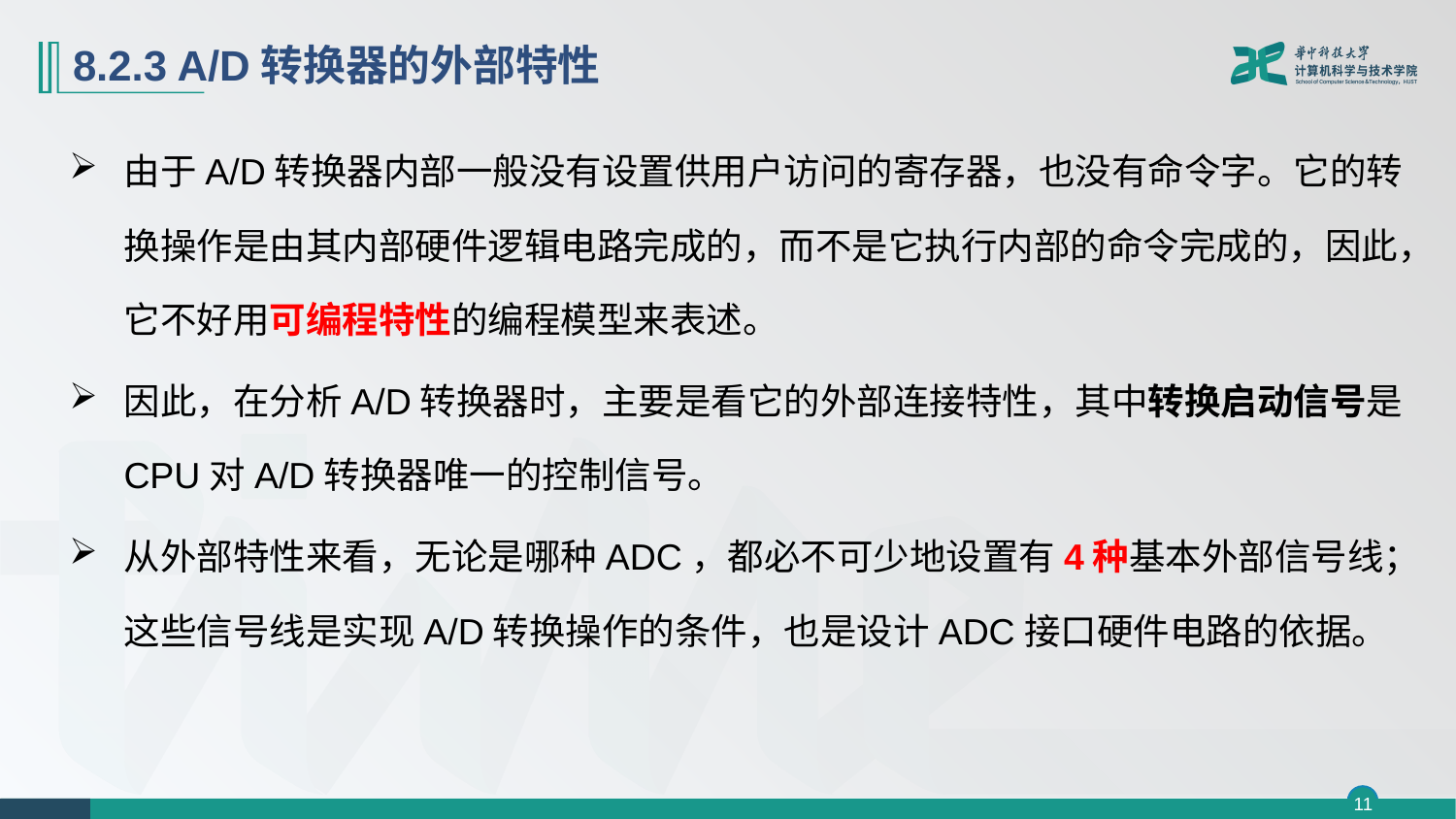

# 8.2.3 A/D转换器的外部特性
由于A/D转换器内部一般没有设置供用户访问的寄存器，也没有命令字。它的转换操作是由其内部硬件逻辑电路完成的，而不是它执行内部的命令完成的，因此，它不好用可编程特性的编程模型来表述。
因此，在分析A/D转换器时，主要是看它的外部连接特性，其中转换启动信号是CPU对A/D转换器唯一的控制信号。
从外部特性来看，无论是哪种ADC，都必不可少地设置有4种基本外部信号线；这些信号线是实现A/D转换操作的条件，也是设计ADC接口硬件电路的依据。